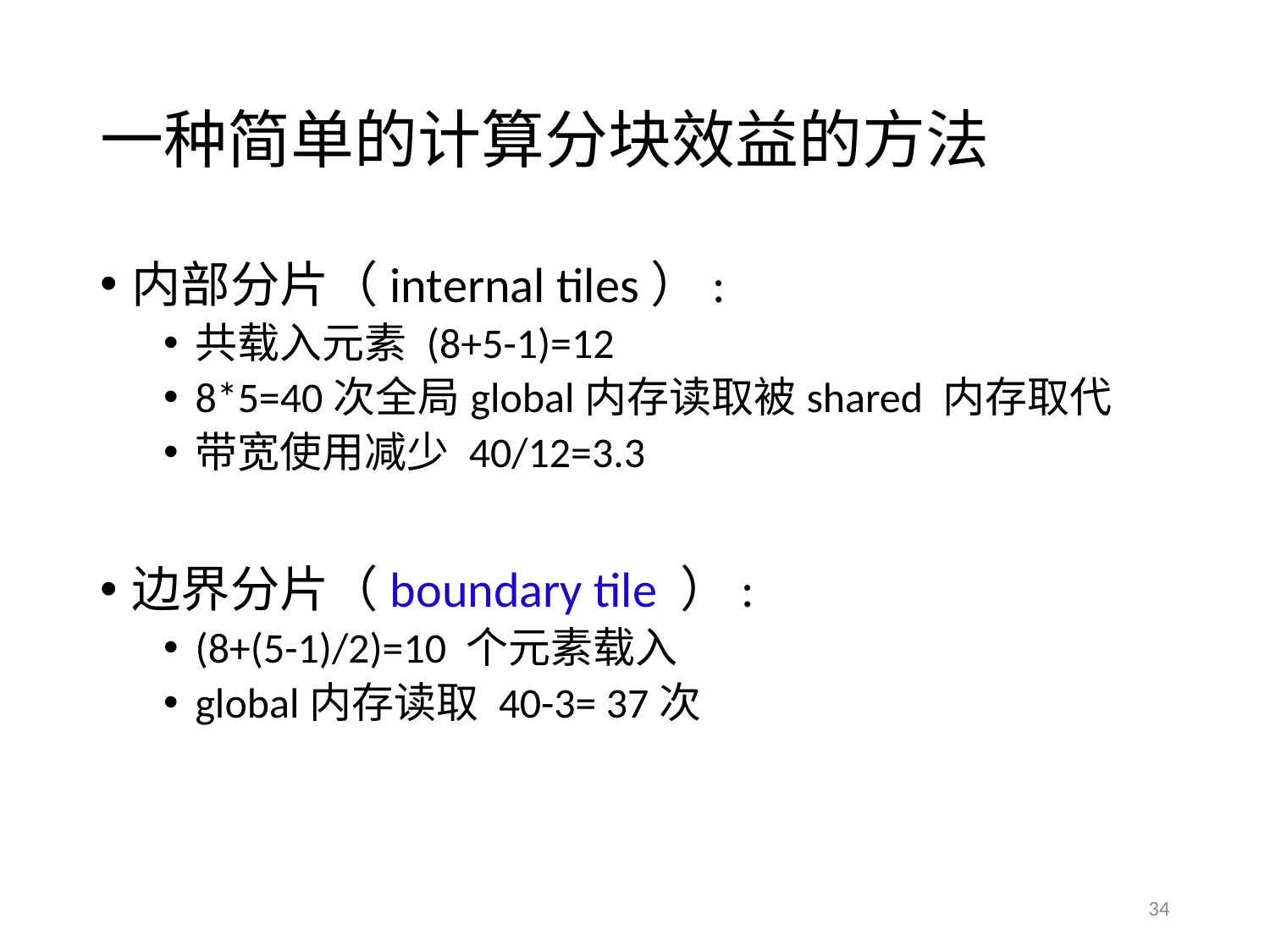

# 一种简单的计算分块效益的方法
内部分片（internal tiles）:
共载入元素 (8+5-1)=12
8*5=40次全局global内存读取被shared 内存取代
带宽使用减少 40/12=3.3

边界分片（boundary tile ）:
(8+(5-1)/2)=10 个元素载入
global内存读取 40-3= 37次

34